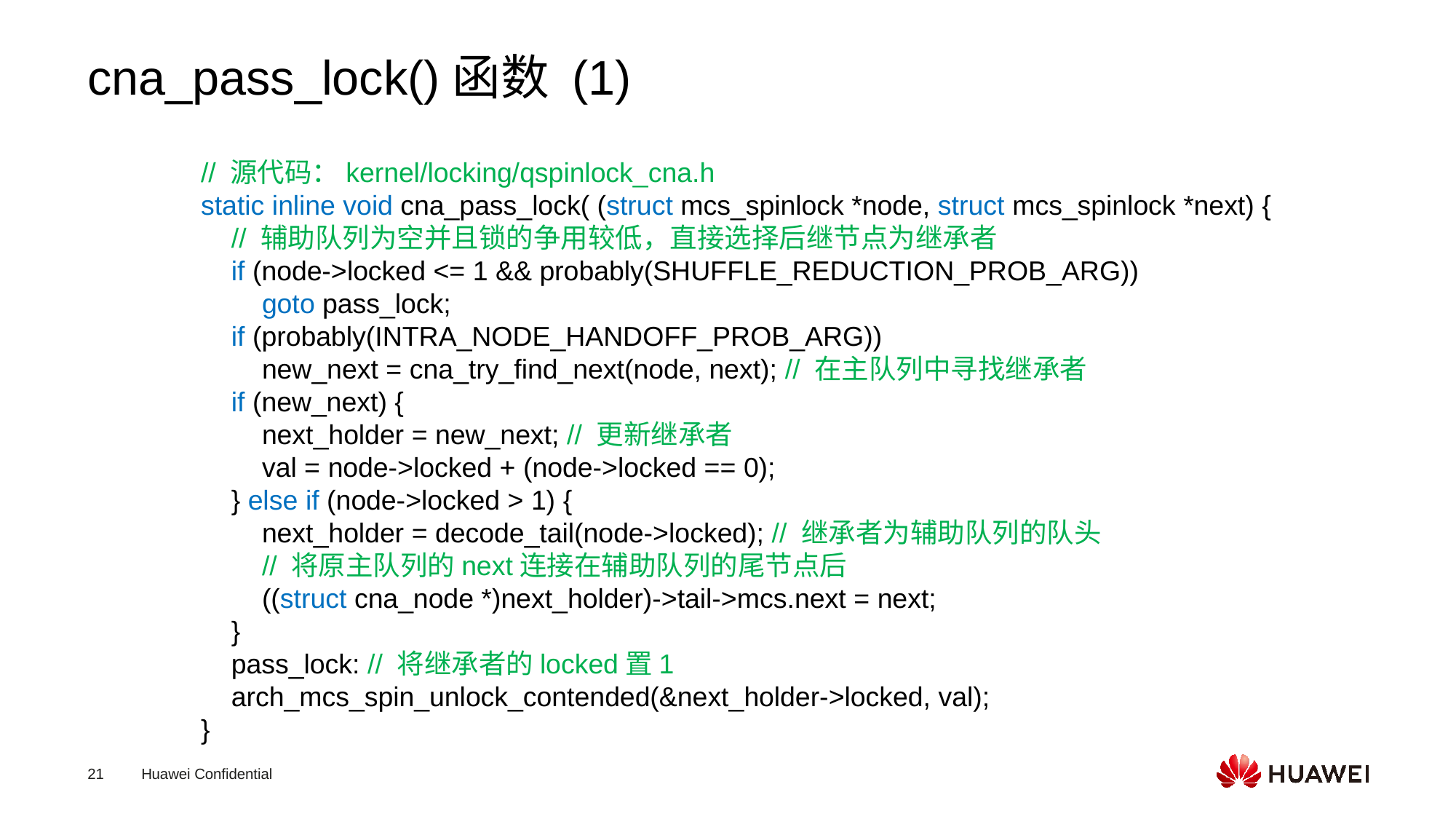

# cna_pass_lock()函数 (1)
// 源代码：kernel/locking/qspinlock_cna.h
static inline void cna_pass_lock( (struct mcs_spinlock *node, struct mcs_spinlock *next) {
    // 辅助队列为空并且锁的争用较低，直接选择后继节点为继承者
    if (node->locked <= 1 && probably(SHUFFLE_REDUCTION_PROB_ARG))
        goto pass_lock;
    if (probably(INTRA_NODE_HANDOFF_PROB_ARG))
        new_next = cna_try_find_next(node, next); // 在主队列中寻找继承者
    if (new_next) {
        next_holder = new_next; // 更新继承者
        val = node->locked + (node->locked == 0);
    } else if (node->locked > 1) {
        next_holder = decode_tail(node->locked); // 继承者为辅助队列的队头
        // 将原主队列的next连接在辅助队列的尾节点后
        ((struct cna_node *)next_holder)->tail->mcs.next = next;
    }
    pass_lock: // 将继承者的locked置1
    arch_mcs_spin_unlock_contended(&next_holder->locked, val);
}